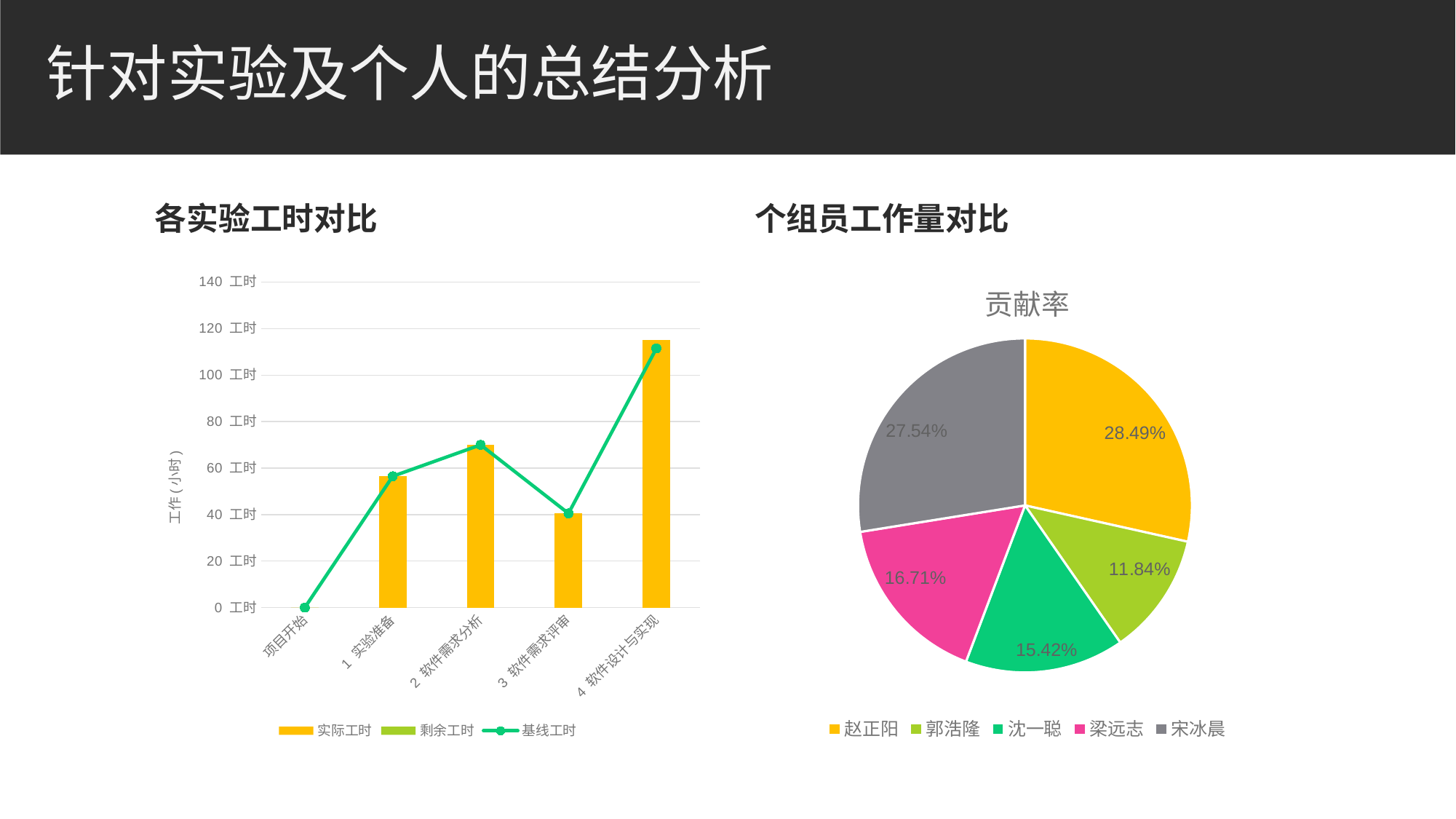

# 针对实验及个人的总结分析
各实验工时对比
个组员工作量对比

### Chart

| Category |  |  |  |
|---|---|---|---|
| 项目开始 | 0.0 | 0.0 | 0.0 |
| 1 实验准备 | 56.5 | 0.0 | 56.5 |
| 2 软件需求分析 | 70.0 | 0.0 | 70.0 |
| 3 软件需求评审 | 40.5 | 0.0 | 40.5 |
| 4 软件设计与实现 | 115.0 | 0.0 | 111.5 |

### Chart:

| Category | 贡献率 |
|---|---|
| 赵正阳 | 0.2849 |
| 郭浩隆 | 0.1184 |
| 沈一聪 | 0.1542 |
| 梁远志 | 0.1671 |
| 宋冰晨 | 0.2754 |